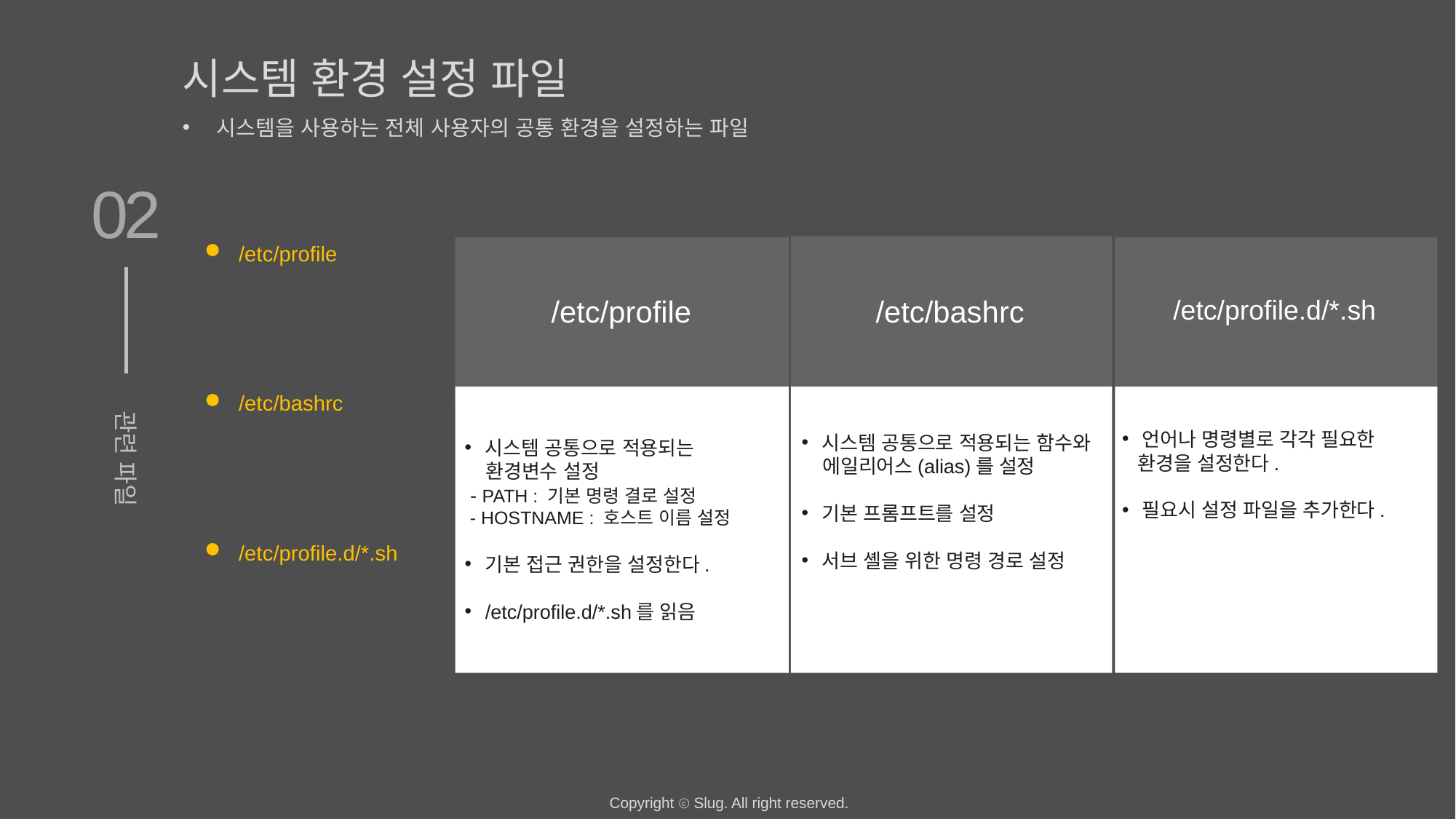

시스템 환경 설정 파일
시스템을 사용하는 전체 사용자의 공통 환경을 설정하는 파일
02
/etc/profile

/etc/profile.d/*.sh
/etc/profile
/etc/bashrc
/etc/bashrc

시스템 공통으로 적용되는
   환경변수 설정
 - PATH : 기본 명령 결로 설정
 - HOSTNAME : 호스트 이름 설정

기본 접근 권한을 설정한다.

/etc/profile.d/*.sh를 읽음

언어나 명령별로 각각 필요한
  환경을 설정한다.

필요시 설정 파일을 추가한다.
시스템 공통으로 적용되는 함수와
   에일리어스(alias)를 설정

기본 프롬프트를 설정

서브 셸을 위한 명령 경로 설정
관련 파일
/etc/profile.d/*.sh
Copyright ⓒ Slug. All right reserved.